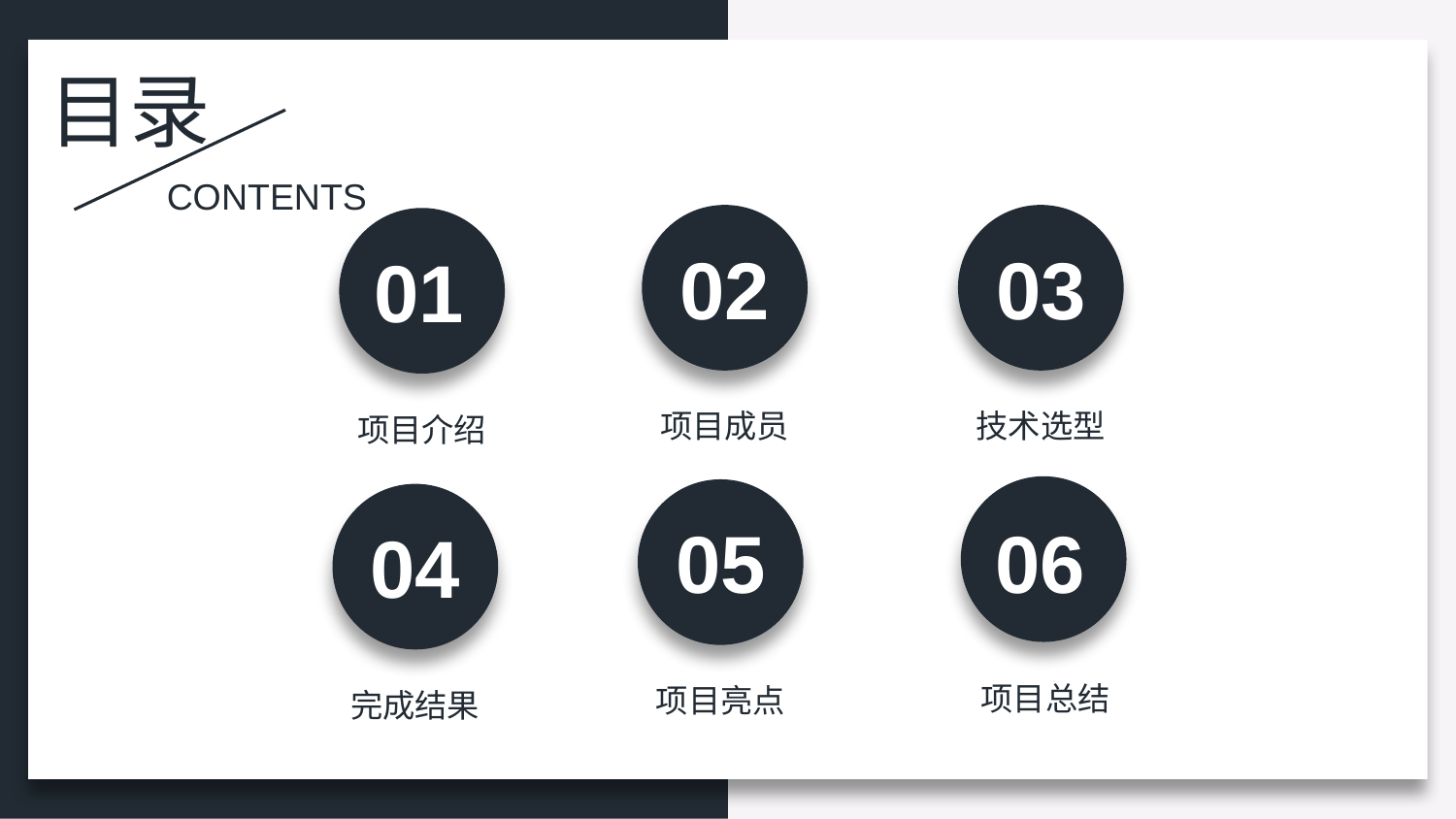

目录
CONTENTS

02
03
01
项目成员
技术选型
项目介绍

05
06
04
项目总结
项目亮点
完成结果